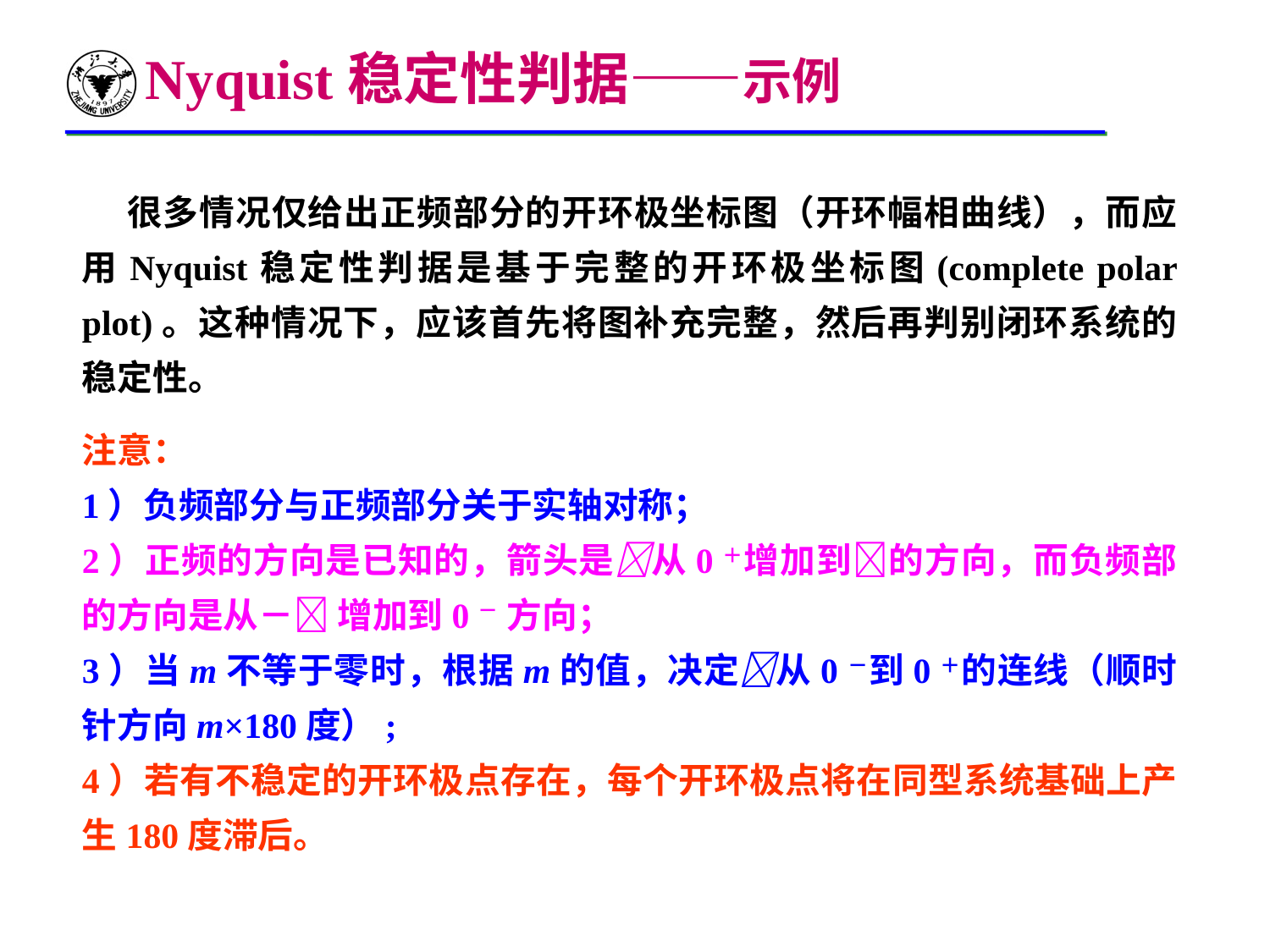

Nyquist稳定性判据——示例
    很多情况仅给出正频部分的开环极坐标图（开环幅相曲线），而应用Nyquist稳定性判据是基于完整的开环极坐标图(complete polar plot)。这种情况下，应该首先将图补充完整，然后再判别闭环系统的稳定性。
注意：
1）负频部分与正频部分关于实轴对称；
2）正频的方向是已知的，箭头是ω从0＋增加到∞的方向，而负频部的方向是从－∞ 增加到0－ 方向；
3）当m不等于零时，根据m的值，决定ω从0－到0＋的连线（顺时针方向m×180度）;
4）若有不稳定的开环极点存在，每个开环极点将在同型系统基础上产生180度滞后。